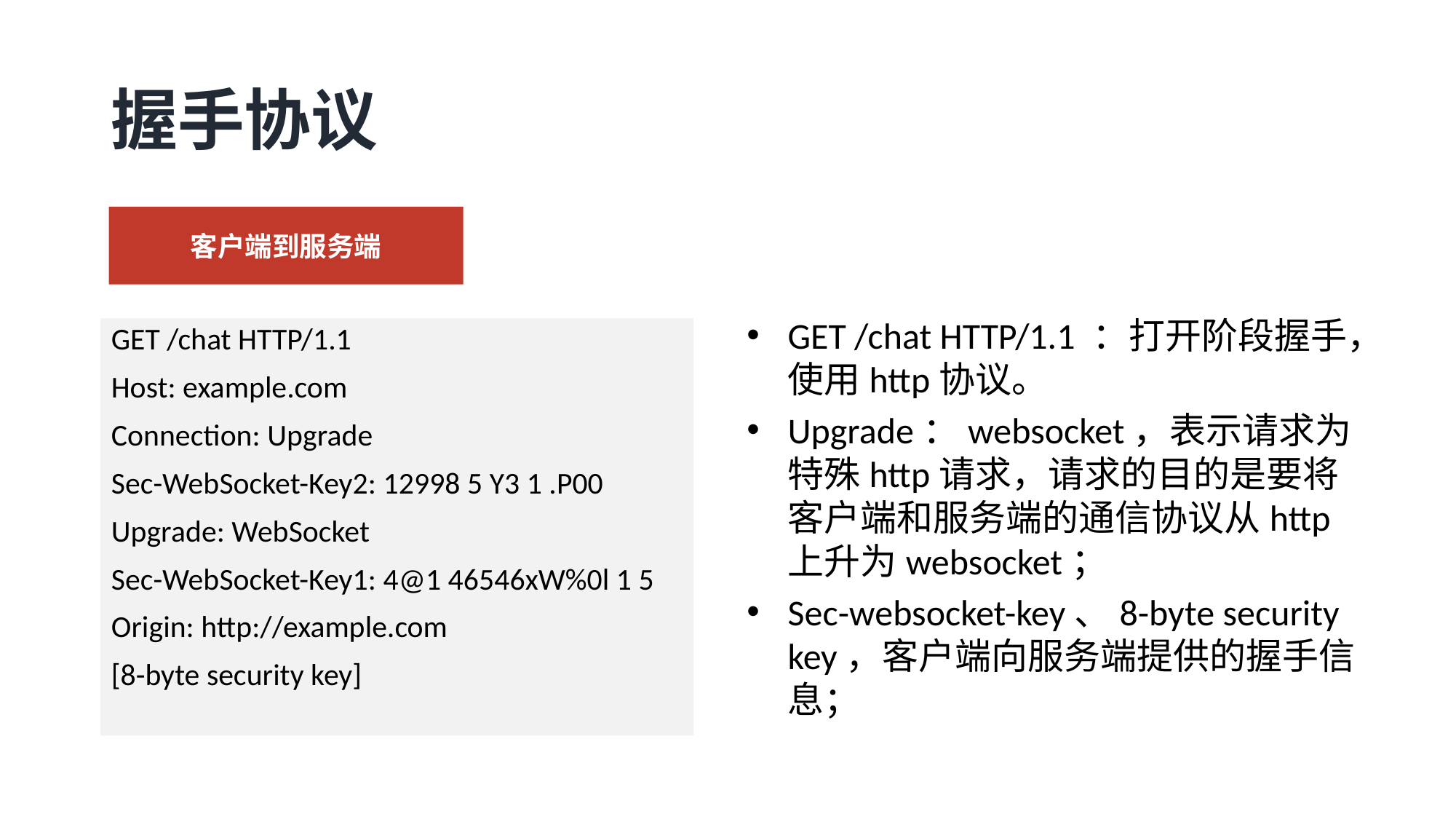

# 握手协议
客户端到服务端
GET /chat HTTP/1.1 ：打开阶段握手，使用http协议。
Upgrade：websocket，表示请求为特殊http请求，请求的目的是要将客户端和服务端的通信协议从http上升为websocket；
Sec-websocket-key、8-byte security key，客户端向服务端提供的握手信息；
GET /chat HTTP/1.1
Host: example.com
Connection: Upgrade
Sec-WebSocket-Key2: 12998 5 Y3 1 .P00
Upgrade: WebSocket
Sec-WebSocket-Key1: 4@1 46546xW%0l 1 5
Origin: http://example.com
[8-byte security key]